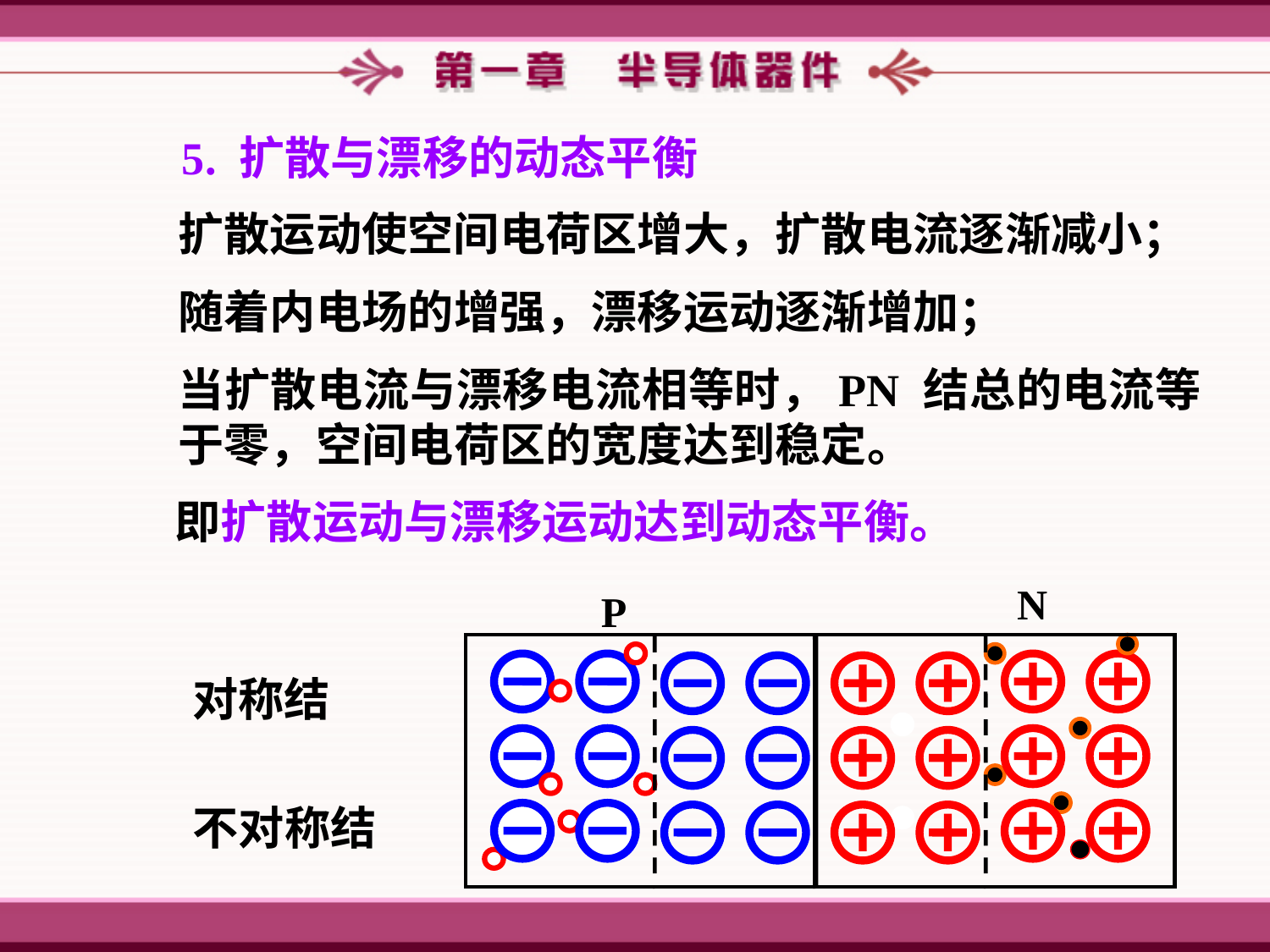

5. 扩散与漂移的动态平衡
扩散运动使空间电荷区增大，扩散电流逐渐减小；
随着内电场的增强，漂移运动逐渐增加；
当扩散电流与漂移电流相等时，PN 结总的电流等于零，空间电荷区的宽度达到稳定。
　即扩散运动与漂移运动达到动态平衡。
N
P

对称结
不对称结